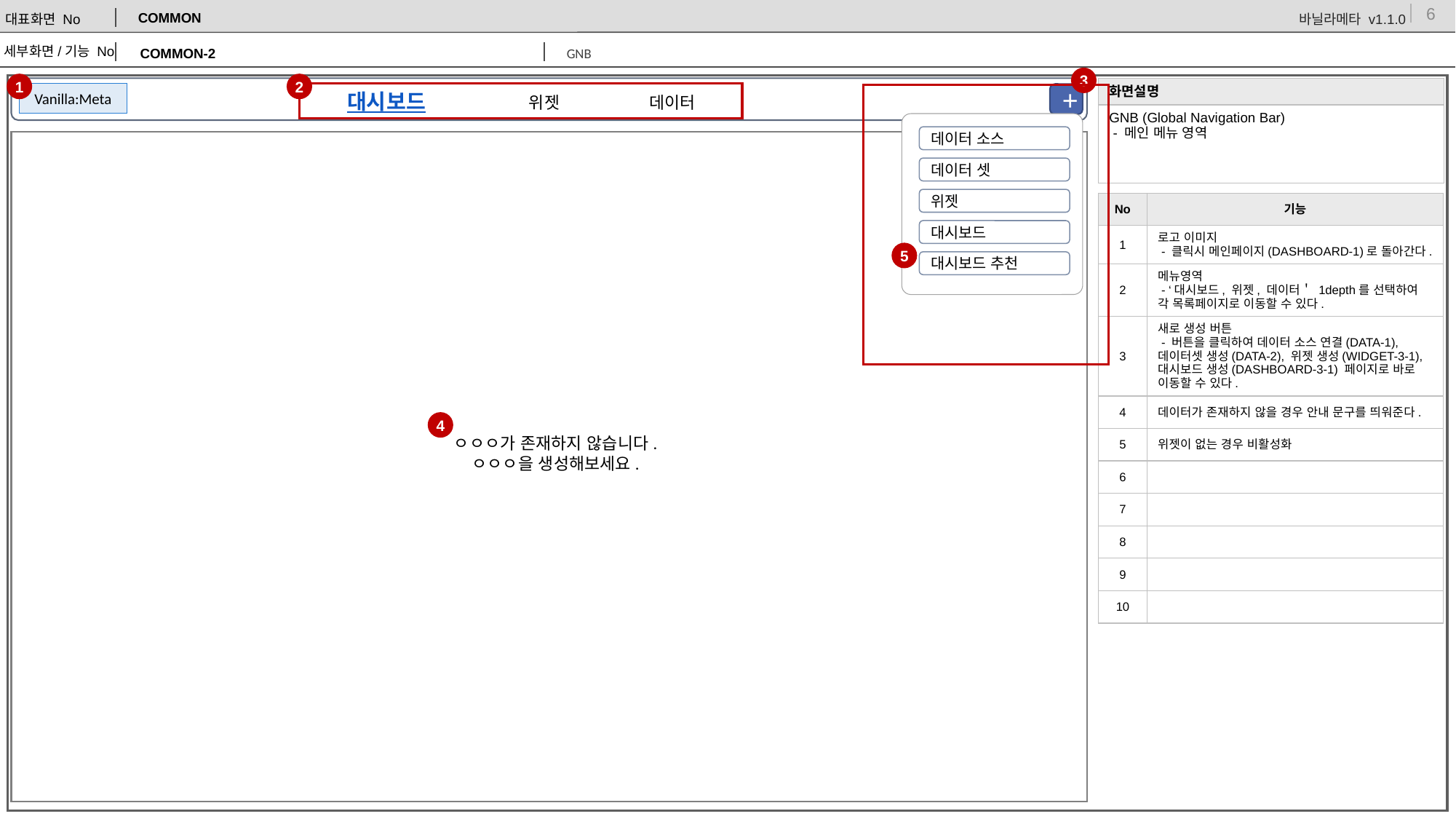

COMMON
COMMON-2
GNB
3
1
2

| 화면설명 |
| --- |
| GNB (Global Navigation Bar) - 메인 메뉴 영역 |

Vanilla:Meta
대시보드
+

위젯
데이터

데이터 소스

데이터 셋
위젯
| No | 기능 |
| --- | --- |
| 1 | 로고 이미지 - 클릭시 메인페이지(DASHBOARD-1)로 돌아간다. |
| 2 | 메뉴영역 - ‘대시보드, 위젯, 데이터＇ 1depth를 선택하여 각 목록페이지로 이동할 수 있다. |
| 3 | 새로 생성 버튼 - 버튼을 클릭하여 데이터 소스 연결(DATA-1), 데이터셋 생성(DATA-2), 위젯 생성(WIDGET-3-1), 대시보드 생성(DASHBOARD-3-1) 페이지로 바로 이동할 수 있다. |
| 4 | 데이터가 존재하지 않을 경우 안내 문구를 띄워준다. |
| 5 | 위젯이 없는 경우 비활성화 |
| 6 |  |
| 7 |  |
| 8 |  |
| 9 |  |
| 10 |  |
대시보드
5
대시보드 추천
4
ㅇㅇㅇ가 존재하지 않습니다.
ㅇㅇㅇ을 생성해보세요.